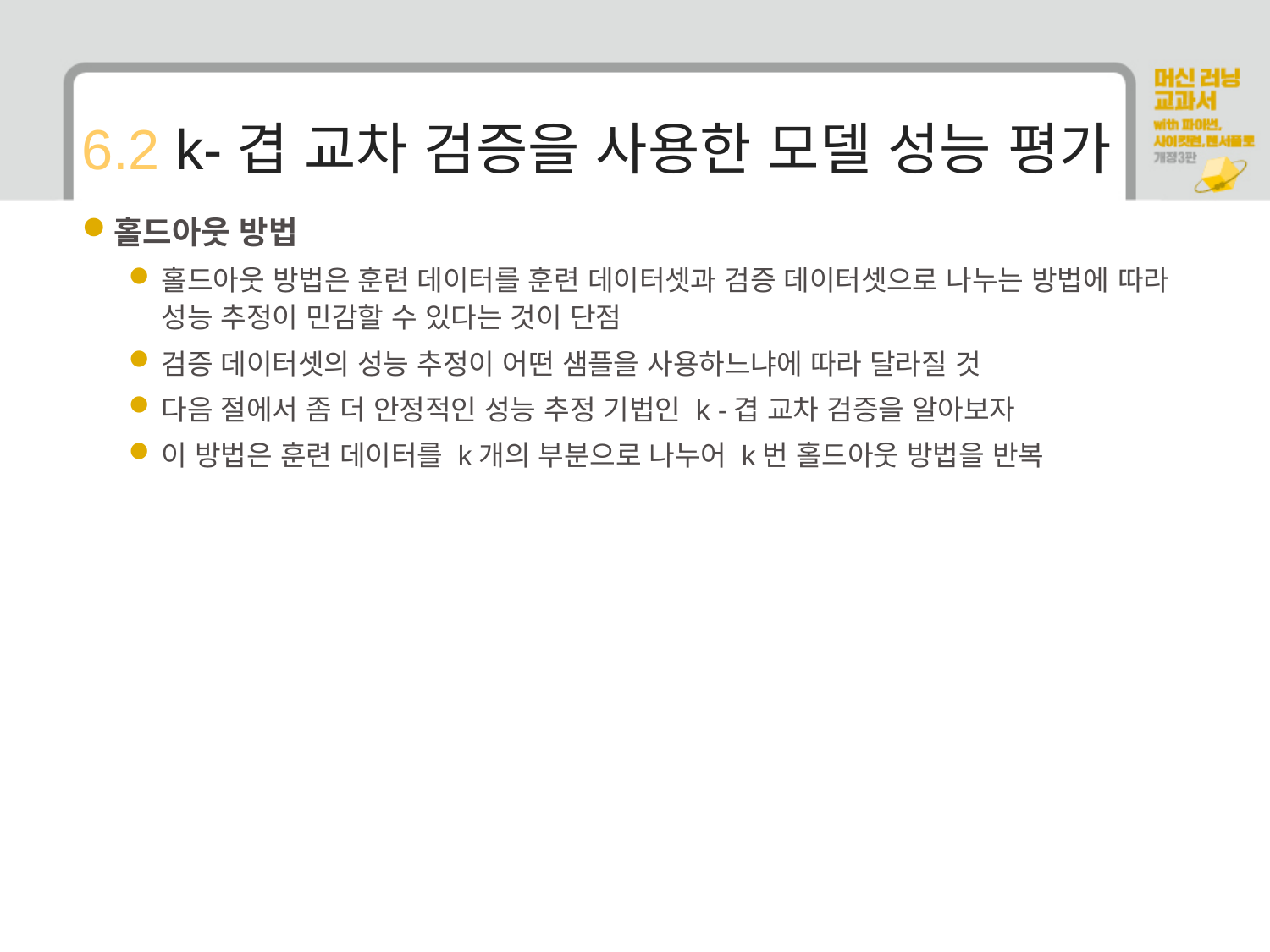

# 6.2 k-겹 교차 검증을 사용한 모델 성능 평가
홀드아웃 방법
홀드아웃 방법은 훈련 데이터를 훈련 데이터셋과 검증 데이터셋으로 나누는 방법에 따라 성능 추정이 민감할 수 있다는 것이 단점
검증 데이터셋의 성능 추정이 어떤 샘플을 사용하느냐에 따라 달라질 것
다음 절에서 좀 더 안정적인 성능 추정 기법인 k -겹 교차 검증을 알아보자
이 방법은 훈련 데이터를 k개의 부분으로 나누어 k번 홀드아웃 방법을 반복